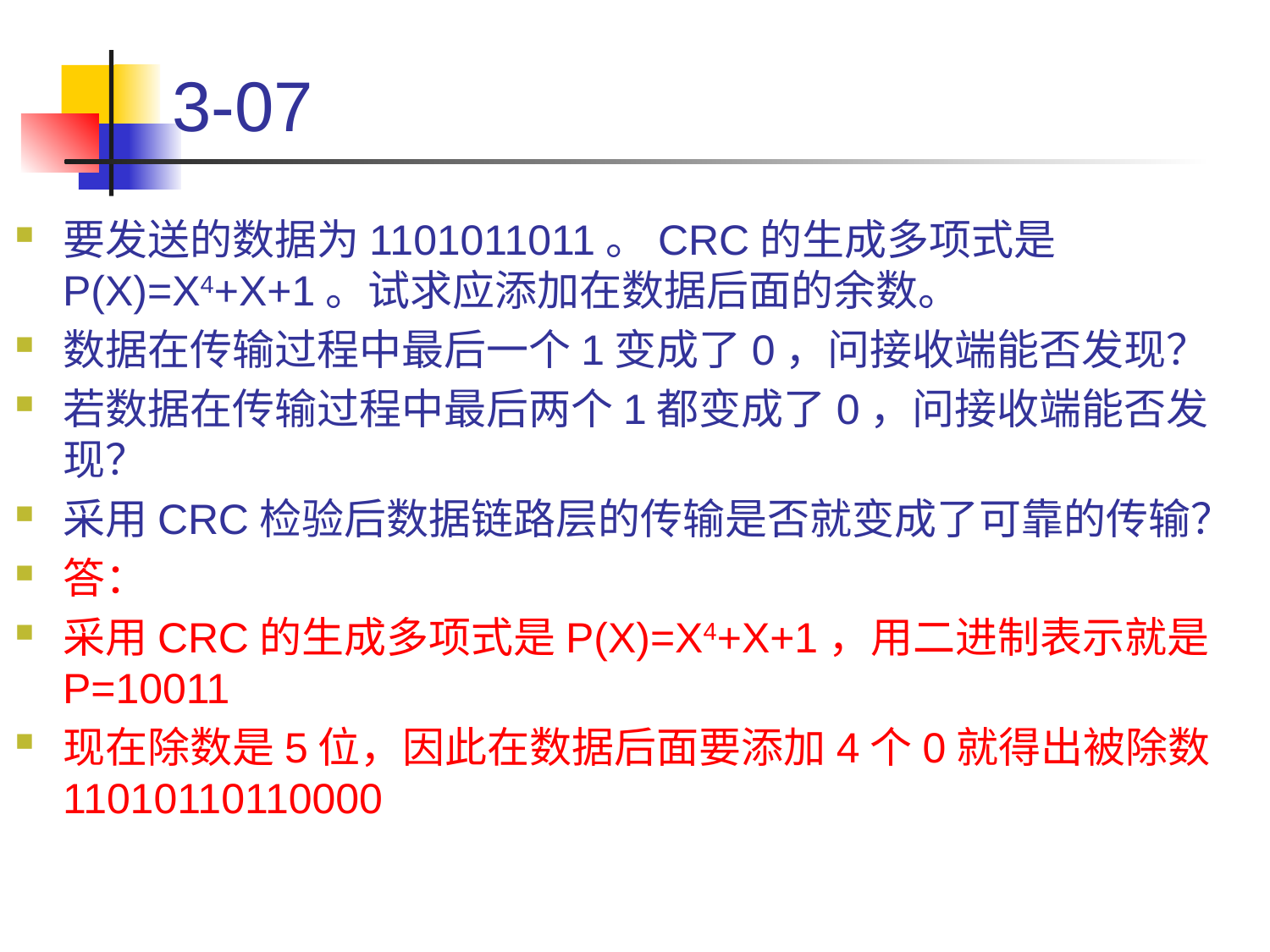

# 3-07
要发送的数据为1101011011。CRC的生成多项式是P(X)=X4+X+1。试求应添加在数据后面的余数。
数据在传输过程中最后一个1变成了0，问接收端能否发现？
若数据在传输过程中最后两个1都变成了0，问接收端能否发现？
采用CRC检验后数据链路层的传输是否就变成了可靠的传输？
答：
采用CRC的生成多项式是P(X)=X4+X+1，用二进制表示就是P=10011
现在除数是5位，因此在数据后面要添加4个0就得出被除数11010110110000